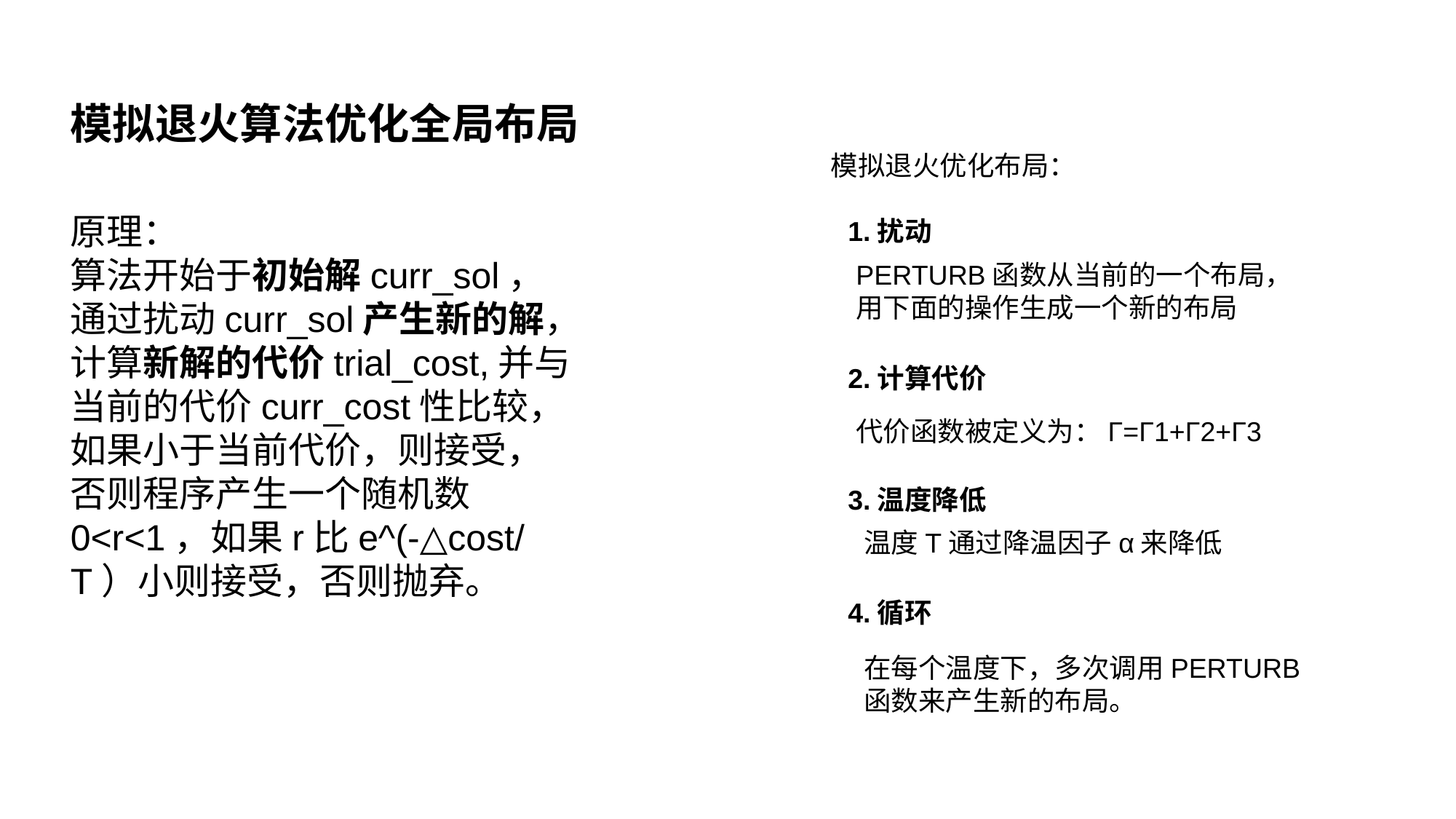

模拟退火算法优化全局布局
模拟退火优化布局：
原理：
算法开始于初始解curr_sol，
通过扰动curr_sol产生新的解，计算新解的代价trial_cost,并与当前的代价curr_cost性比较，如果小于当前代价，则接受，否则程序产生一个随机数0<r<1，如果r比e^(-△cost/T）小则接受，否则抛弃。
1.扰动
PERTURB函数从当前的一个布局，用下面的操作生成一个新的布局
2.计算代价
代价函数被定义为：Γ=Γ1+Γ2+Γ3
3.温度降低
温度T通过降温因子α来降低
4.循环
在每个温度下，多次调用PERTURB函数来产生新的布局。